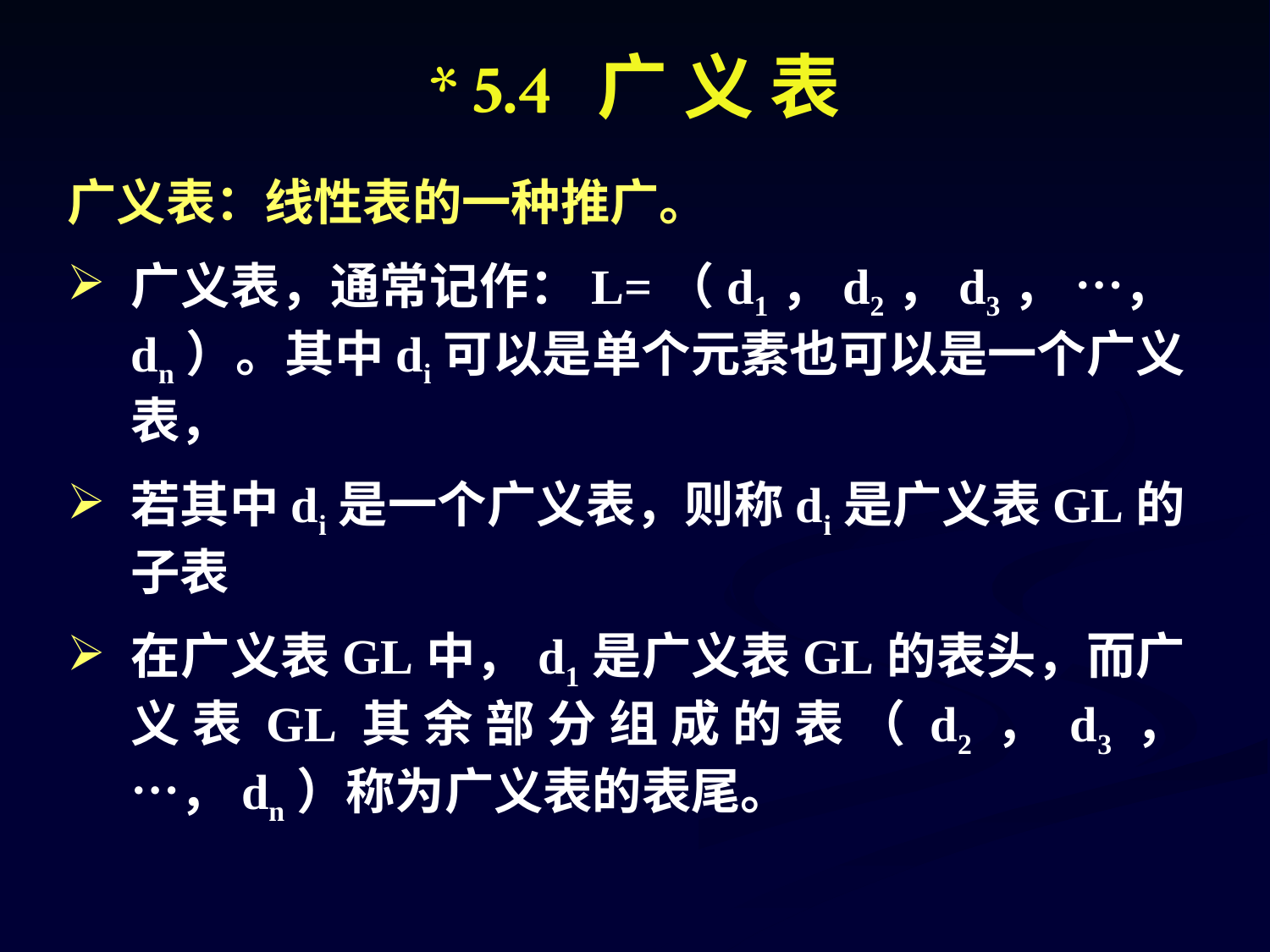

* 5.4  广 义 表
广义表：线性表的一种推广。
广义表，通常记作：L=（d1，d2，d3， …，dn）。其中di可以是单个元素也可以是一个广义表，
若其中di是一个广义表，则称di是广义表GL的子表
在广义表GL中，d1是广义表GL的表头，而广义表GL其余部分组成的表（d2，d3，…，dn）称为广义表的表尾。